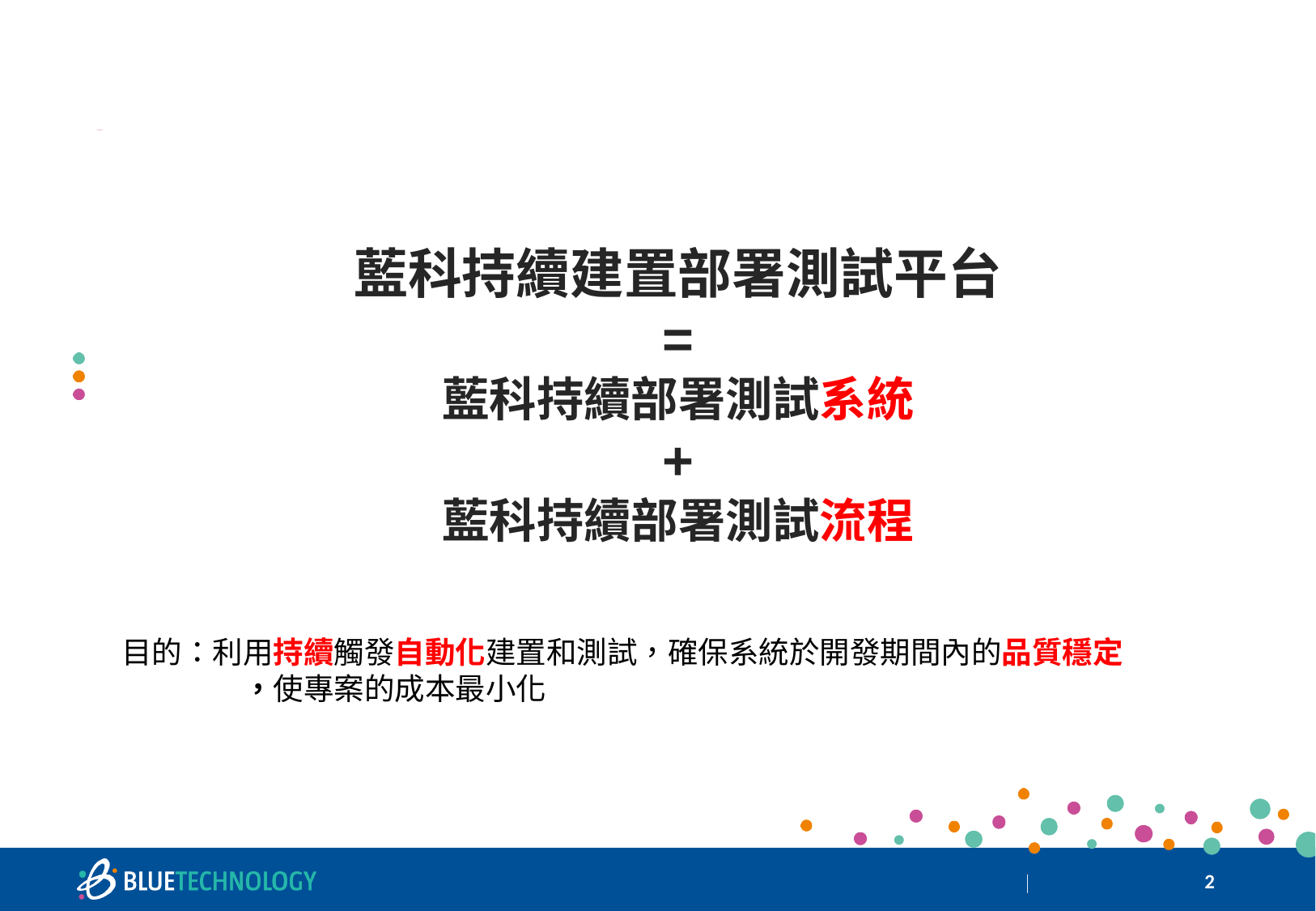

藍科持續建置部署測試平台
=
藍科持續部署測試系統
+
藍科持續部署測試流程
目的：利用持續觸發自動化建置和測試，確保系統於開發期間內的品質穩定
	，使專案的成本最小化